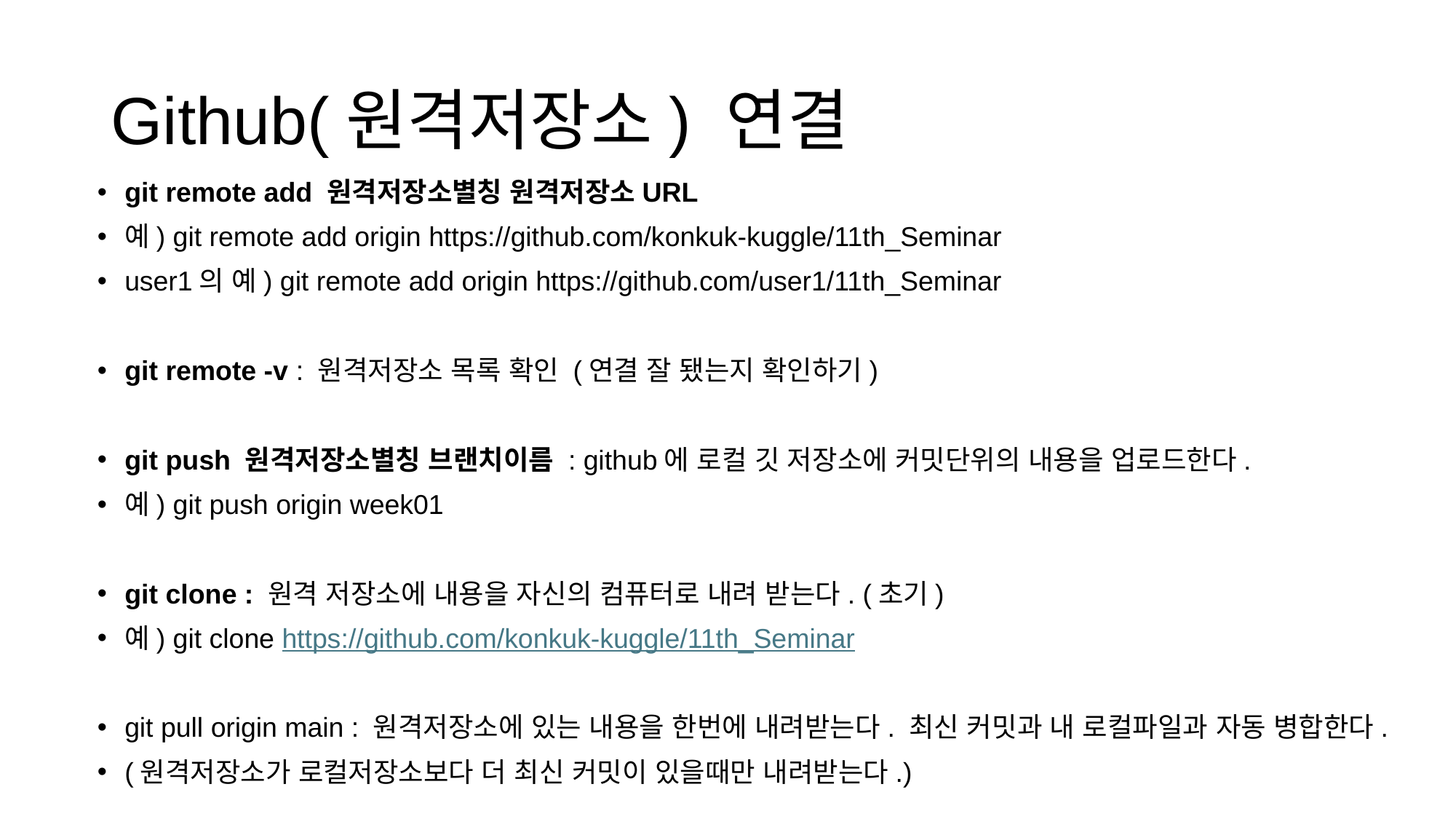

# Github(원격저장소) 연결
git remote add 원격저장소별칭 원격저장소URL
예) git remote add origin https://github.com/konkuk-kuggle/11th_Seminar
user1의 예) git remote add origin https://github.com/user1/11th_Seminar

git remote -v : 원격저장소 목록 확인 (연결 잘 됐는지 확인하기)

git push 원격저장소별칭 브랜치이름 : github에 로컬 깃 저장소에 커밋단위의 내용을 업로드한다.
예) git push origin week01

git clone : 원격 저장소에 내용을 자신의 컴퓨터로 내려 받는다. (초기)
예) git clone https://github.com/konkuk-kuggle/11th_Seminar

git pull origin main : 원격저장소에 있는 내용을 한번에 내려받는다. 최신 커밋과 내 로컬파일과 자동 병합한다.
(원격저장소가 로컬저장소보다 더 최신 커밋이 있을때만 내려받는다.)